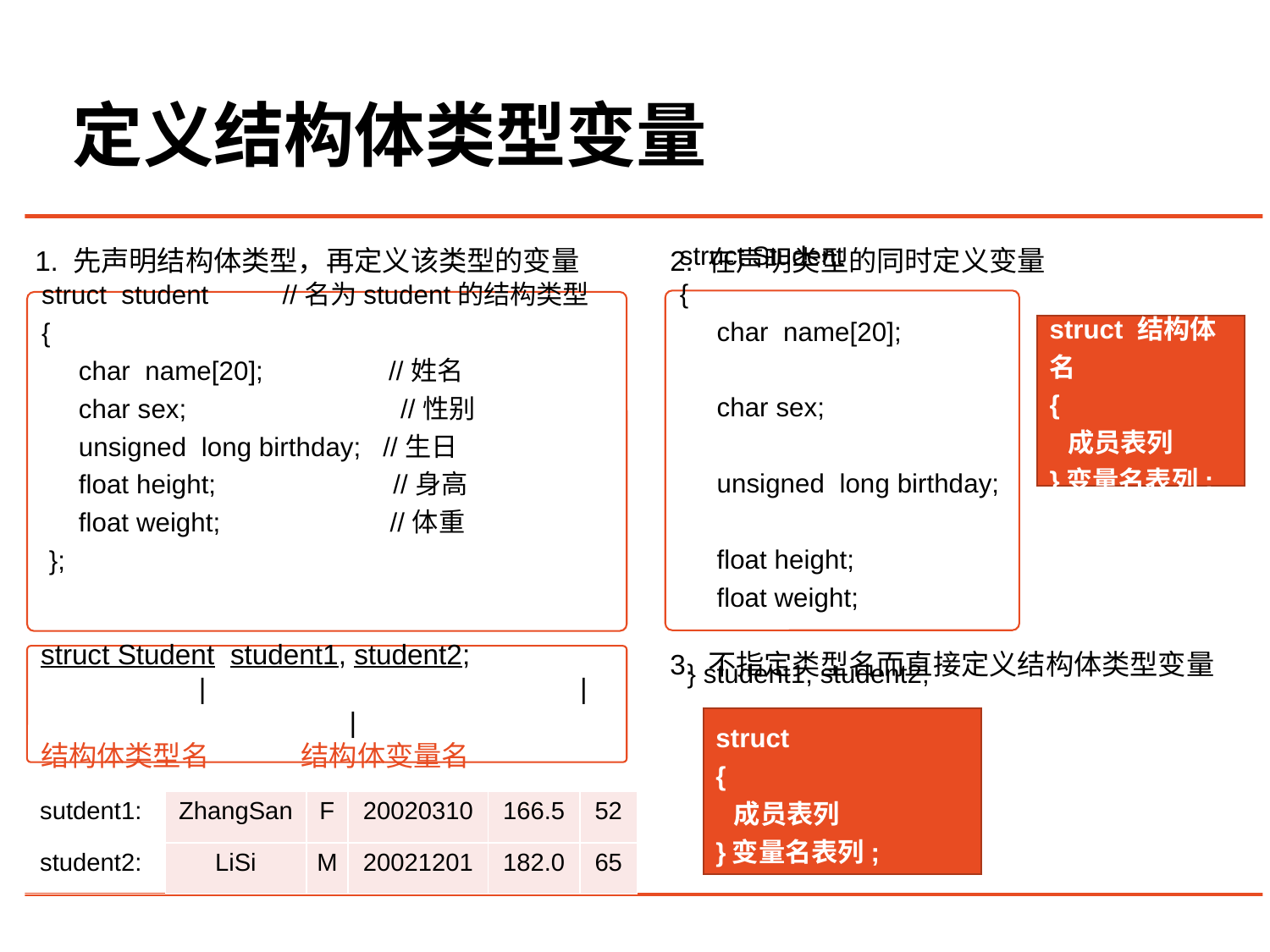

# 定义结构体类型变量
1. 先声明结构体类型，再定义该类型的变量	2. 在声明类型的同时定义变量

					3. 不指定类型名而直接定义结构体类型变量
struct Student
{
     char  name[20];
     char sex;
     unsigned  long birthday;
     float height;
     float weight;
 } student1, student2;
struct  student          //名为student的结构类型
{
     char  name[20];                 //姓名
     char sex;                             //性别
     unsigned  long birthday;   //生日
     float height;                        //身高
     float weight;                       //体重
 };

struct 结构体名
{
  成员表列
}变量名表列;
struct Student  student1, student2;
	    |			    |		       |
结构体类型名	 结构体变量名
struct
{
  成员表列
}变量名表列;
| sutdent1: | ZhangSan | F | 20020310 | 166.5 | 52 |
| --- | --- | --- | --- | --- | --- |
| student2: | LiSi | M | 20021201 | 182.0 | 65 |